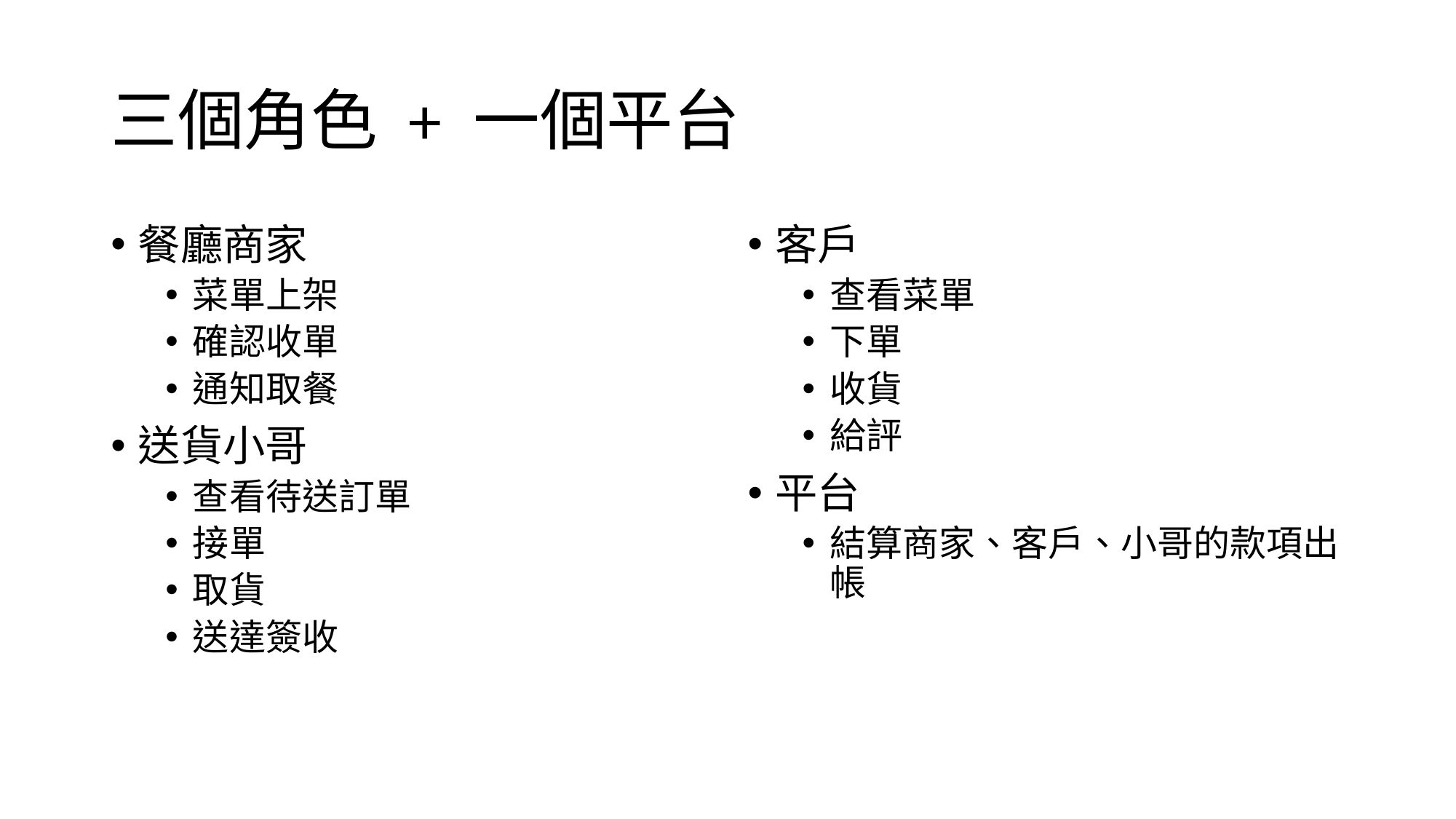

# 三個角色 + 一個平台
餐廳商家
菜單上架
確認收單
通知取餐
送貨小哥
查看待送訂單
接單
取貨
送達簽收

客戶
查看菜單
下單
收貨
給評
平台
結算商家、客戶、小哥的款項出帳